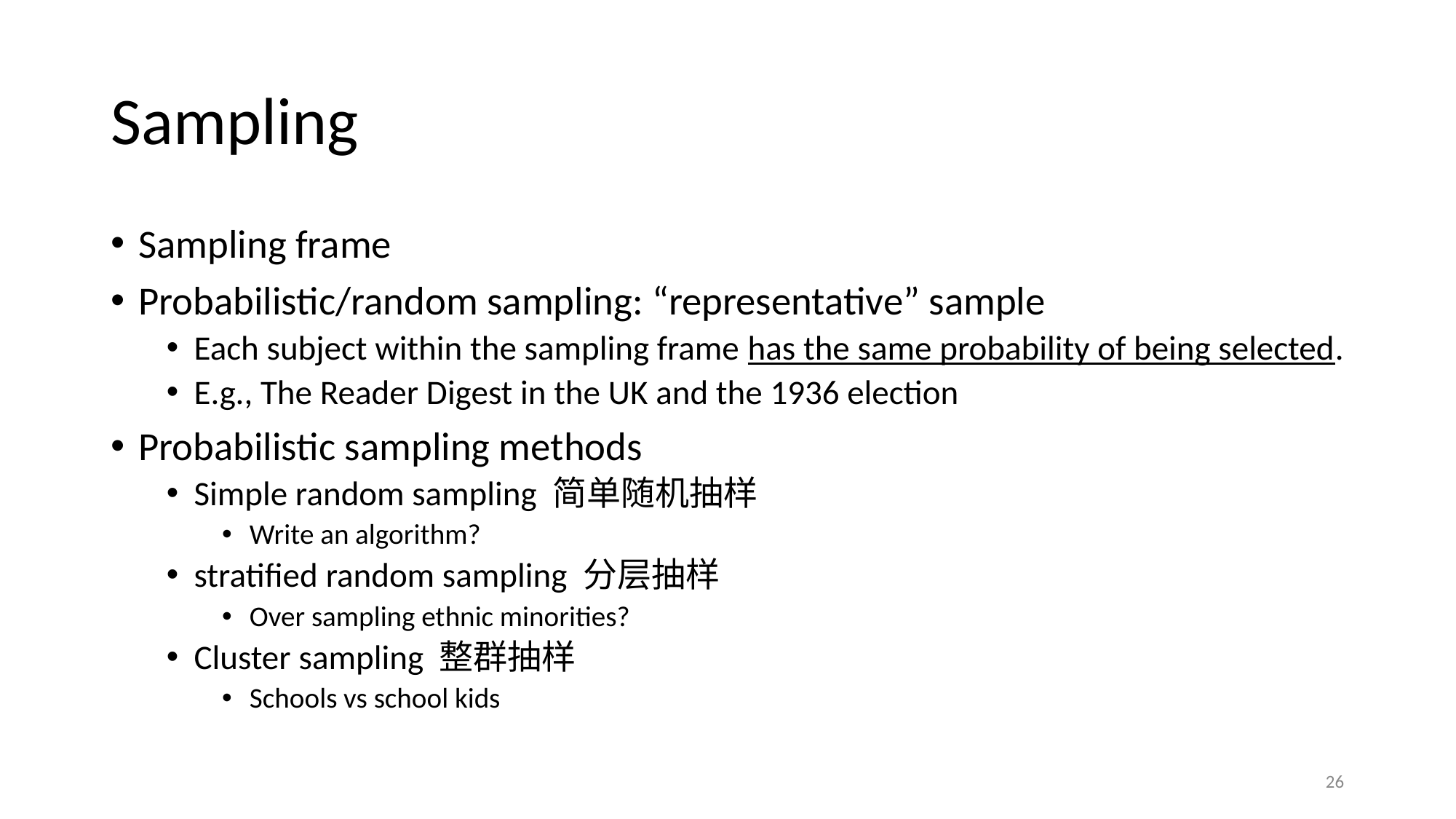

# Sampling
Sampling frame
Probabilistic/random sampling: “representative” sample
Each subject within the sampling frame has the same probability of being selected.
E.g., The Reader Digest in the UK and the 1936 election
Probabilistic sampling methods
Simple random sampling 简单随机抽样
Write an algorithm?
stratified random sampling 分层抽样
Over sampling ethnic minorities?
Cluster sampling 整群抽样
Schools vs school kids

26